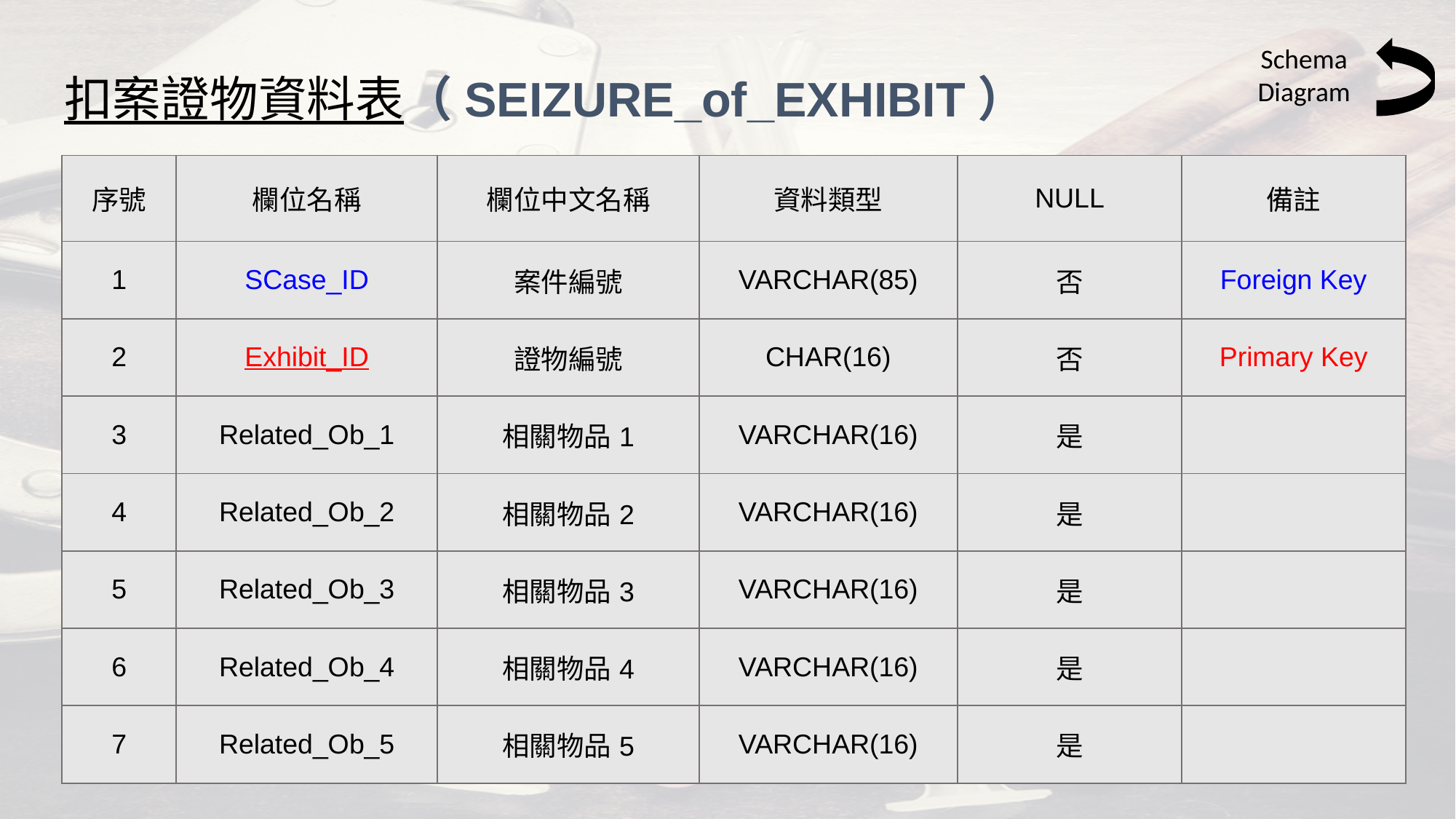

Schema
Diagram

# 扣案證物資料表（SEIZURE_of_EXHIBIT）
| 序號 | 欄位名稱 | 欄位中文名稱 | 資料類型 | NULL | 備註 |
| --- | --- | --- | --- | --- | --- |
| 1 | SCase\_ID | 案件編號 | VARCHAR(85) | 否 | Foreign Key |
| 2 | Exhibit\_ID | 證物編號 | CHAR(16) | 否 | Primary Key |
| 3 | Related\_Ob\_1 | 相關物品1 | VARCHAR(16) | 是 |  |
| 4 | Related\_Ob\_2 | 相關物品2 | VARCHAR(16) | 是 |  |
| 5 | Related\_Ob\_3 | 相關物品3 | VARCHAR(16) | 是 |  |
| 6 | Related\_Ob\_4 | 相關物品4 | VARCHAR(16) | 是 |  |
| 7 | Related\_Ob\_5 | 相關物品5 | VARCHAR(16) | 是 |  |